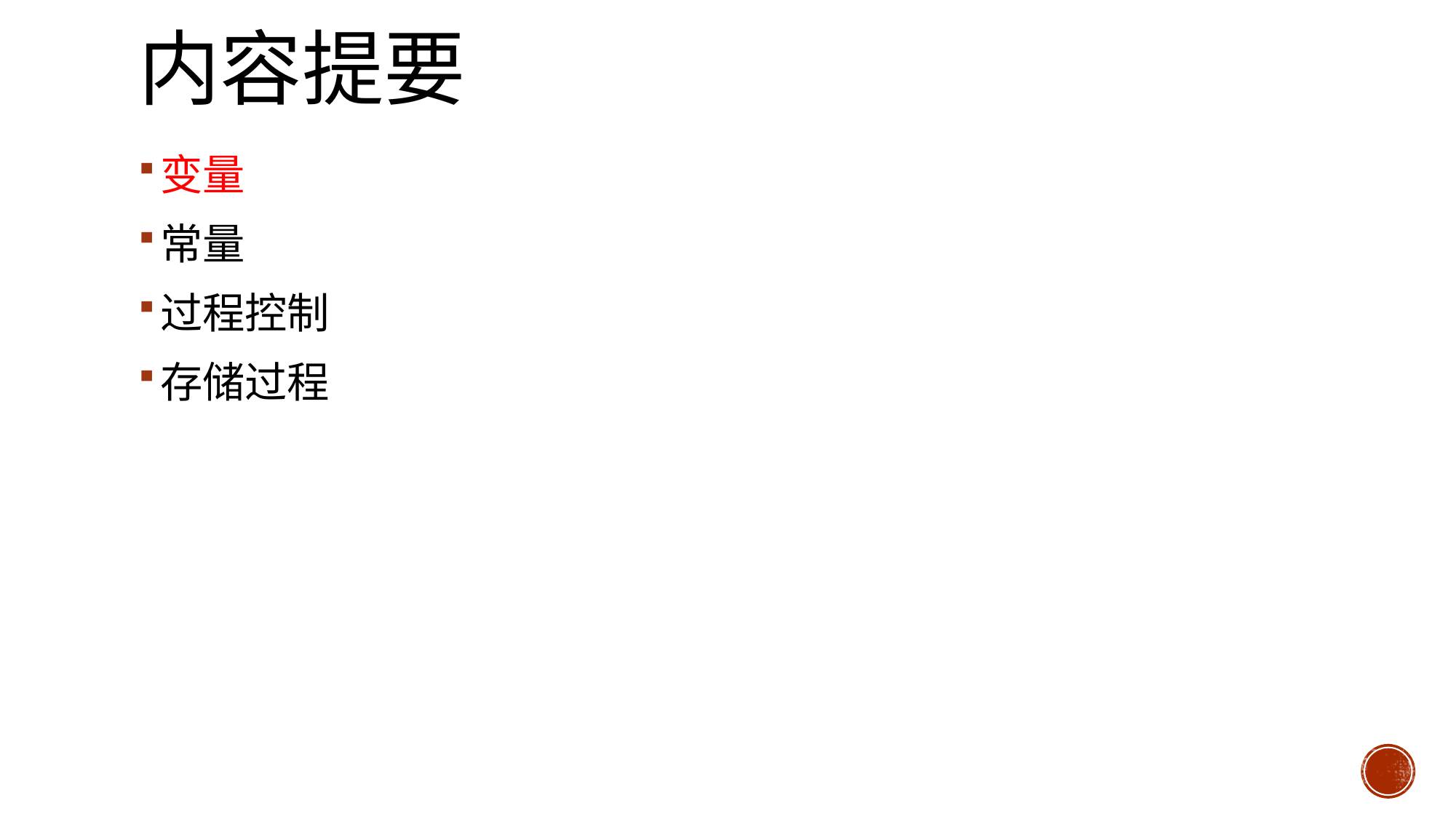

# 内容提要
变量
常量
过程控制
存储过程

3